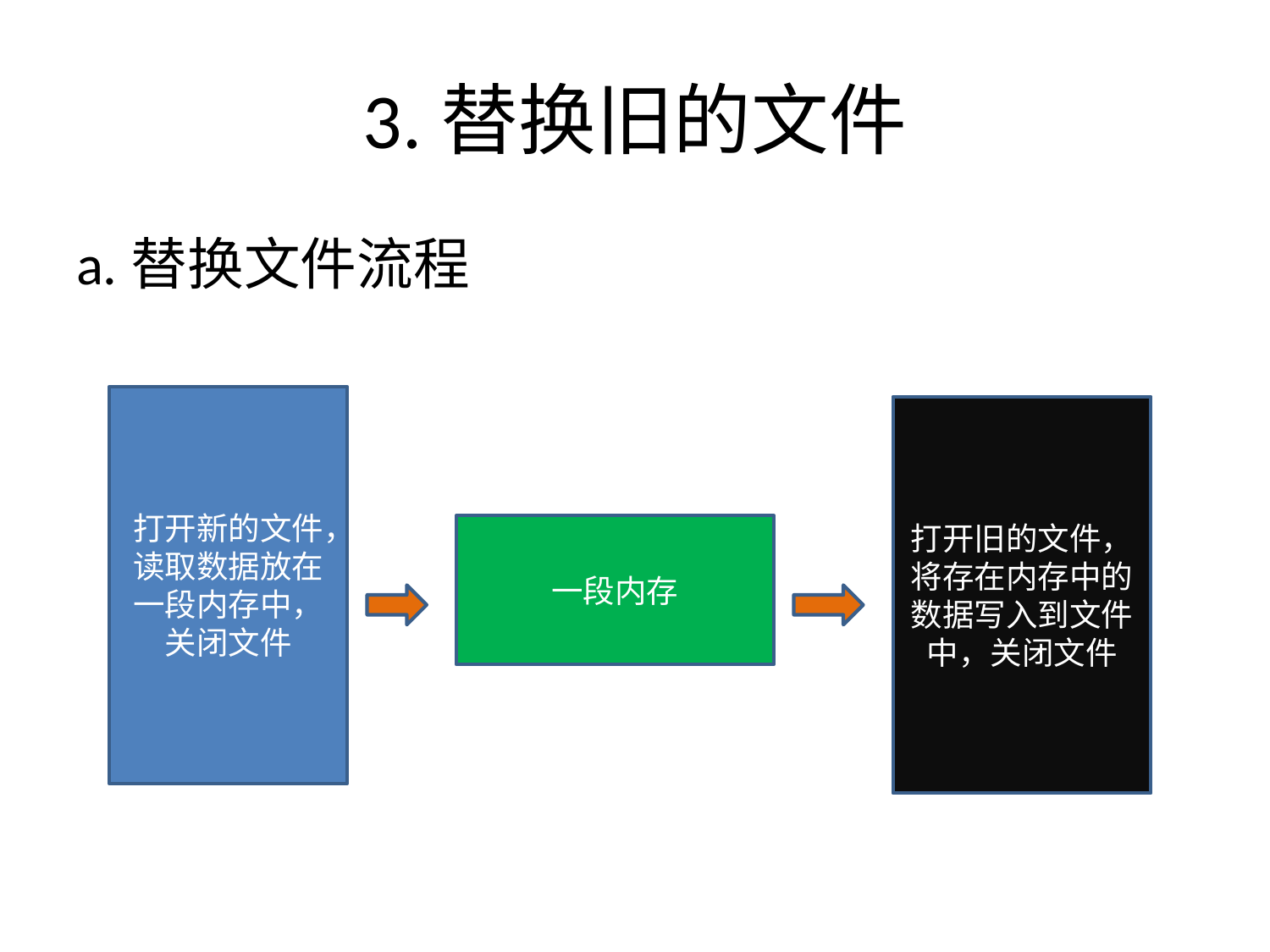

# 3.替换旧的文件
a.替换文件流程
打开新的文件，读取数据放在一段内存中，关闭文件
打开旧的文件，将存在内存中的数据写入到文件中，关闭文件
一段内存